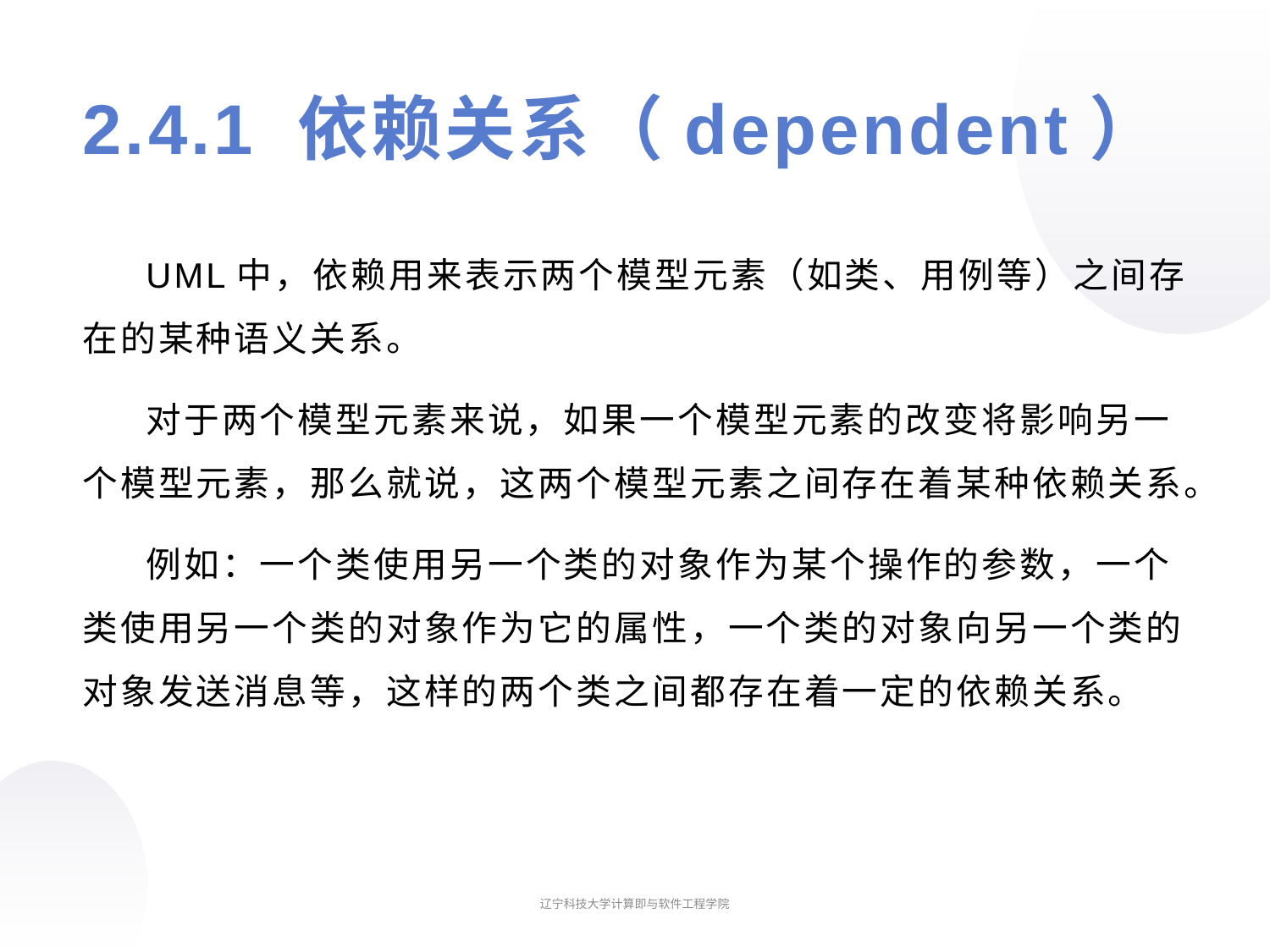

# 2.4.1 依赖关系（dependent）
UML中，依赖用来表示两个模型元素（如类、用例等）之间存在的某种语义关系。
对于两个模型元素来说，如果一个模型元素的改变将影响另一个模型元素，那么就说，这两个模型元素之间存在着某种依赖关系。
例如：一个类使用另一个类的对象作为某个操作的参数，一个类使用另一个类的对象作为它的属性，一个类的对象向另一个类的对象发送消息等，这样的两个类之间都存在着一定的依赖关系。

辽宁科技大学计算即与软件工程学院
58